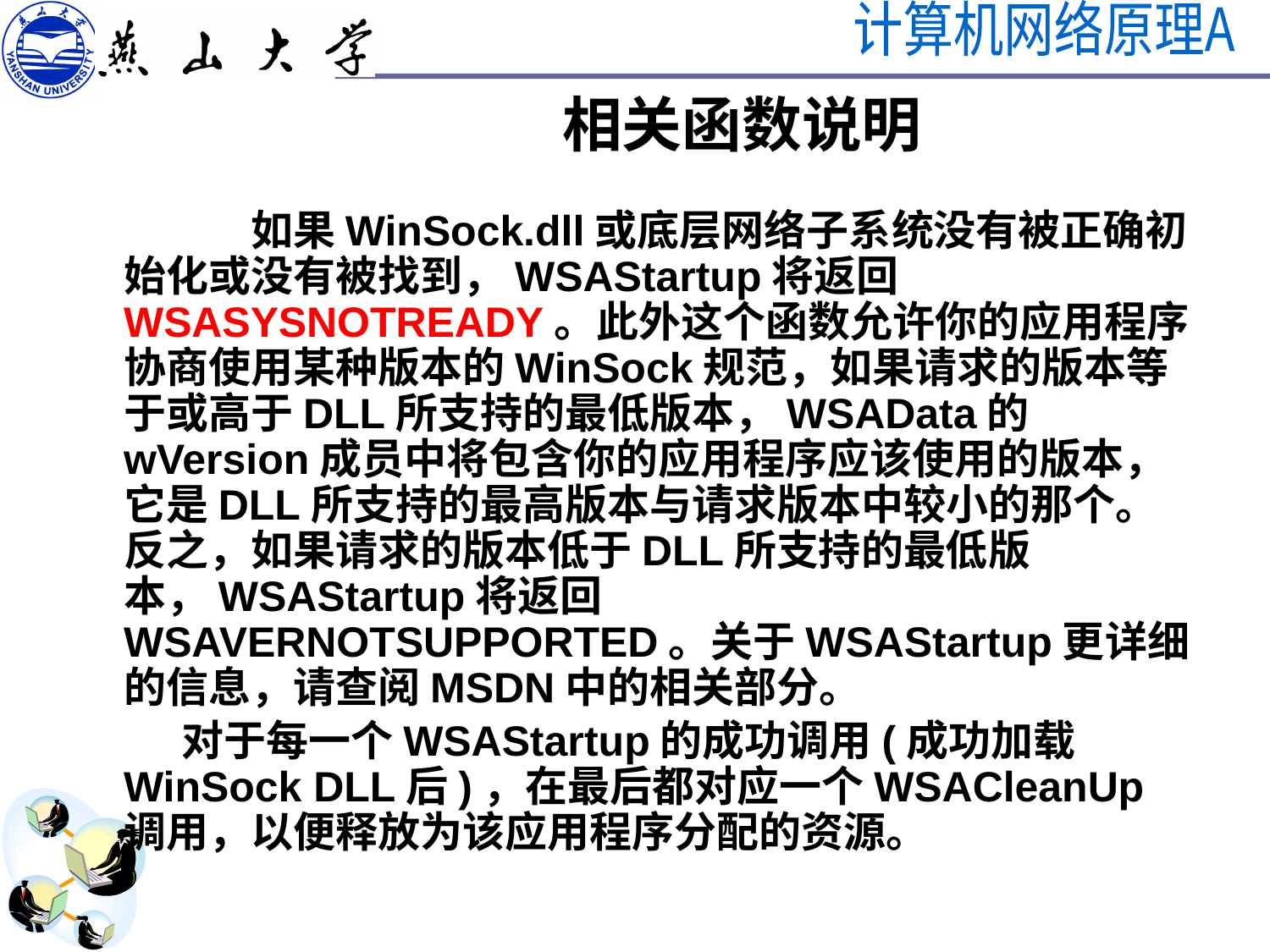

相关函数说明
		如果WinSock.dll或底层网络子系统没有被正确初始化或没有被找到，WSAStartup将返回WSASYSNOTREADY。此外这个函数允许你的应用程序协商使用某种版本的WinSock规范，如果请求的版本等于或高于DLL所支持的最低版本，WSAData的wVersion成员中将包含你的应用程序应该使用的版本，它是DLL所支持的最高版本与请求版本中较小的那个。反之，如果请求的版本低于DLL所支持的最低版本，WSAStartup将返回WSAVERNOTSUPPORTED。关于WSAStartup更详细的信息，请查阅MSDN中的相关部分。
          对于每一个WSAStartup的成功调用(成功加载WinSock DLL后)，在最后都对应一个WSACleanUp调用，以便释放为该应用程序分配的资源。
52